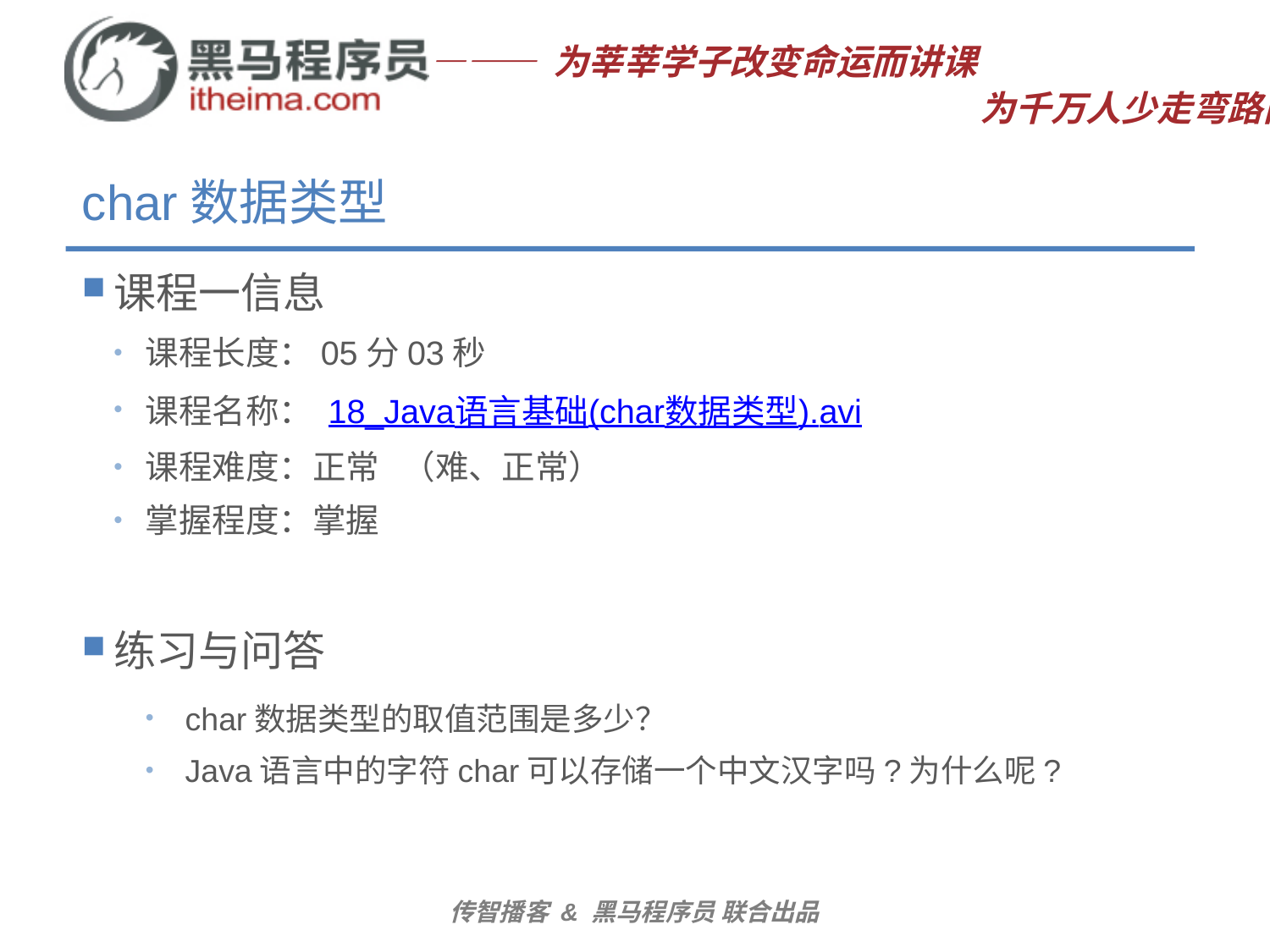

# char数据类型
课程一信息
课程长度：05分03秒
课程名称： 18_Java语言基础(char数据类型).avi
课程难度：正常   （难、正常）
掌握程度：掌握

练习与问答
char数据类型的取值范围是多少？
Java语言中的字符char可以存储一个中文汉字吗?为什么呢?